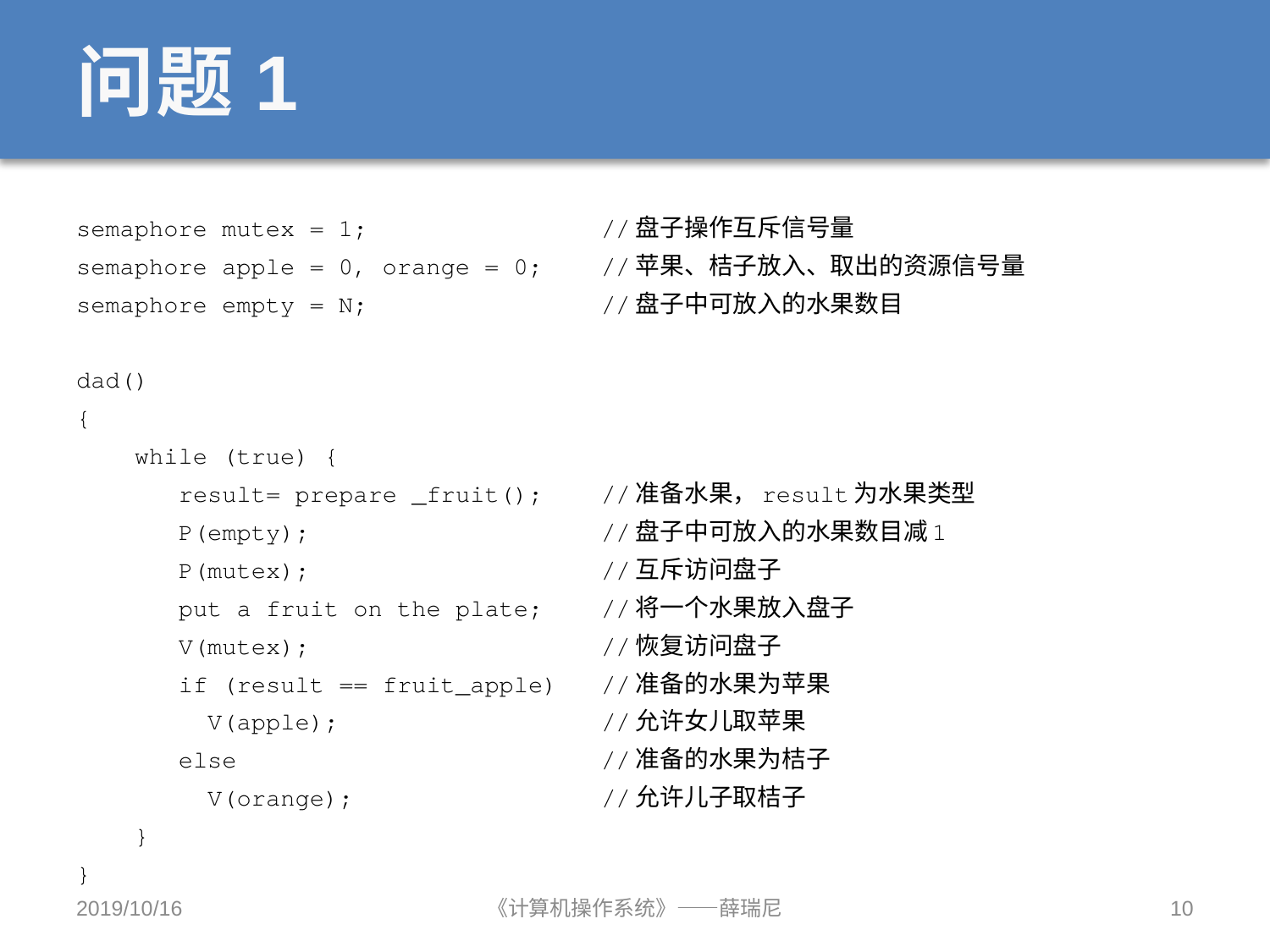

# 问题1
semaphore mutex = 1;                //盘子操作互斥信号量
semaphore apple = 0, orange = 0;    //苹果、桔子放入、取出的资源信号量
semaphore empty = N;                //盘子中可放入的水果数目

dad()
{
    while (true) {
       result= prepare _fruit();    //准备水果，result为水果类型
       P(empty);                    //盘子中可放入的水果数目减1
       P(mutex);                    //互斥访问盘子
       put a fruit on the plate;    //将一个水果放入盘子
       V(mutex);                    //恢复访问盘子
       if (result == fruit_apple)   //准备的水果为苹果
         V(apple);                  //允许女儿取苹果
       else                         //准备的水果为桔子
         V(orange);                 //允许儿子取桔子
    }
}
2019/10/16
《计算机操作系统》——薛瑞尼
10